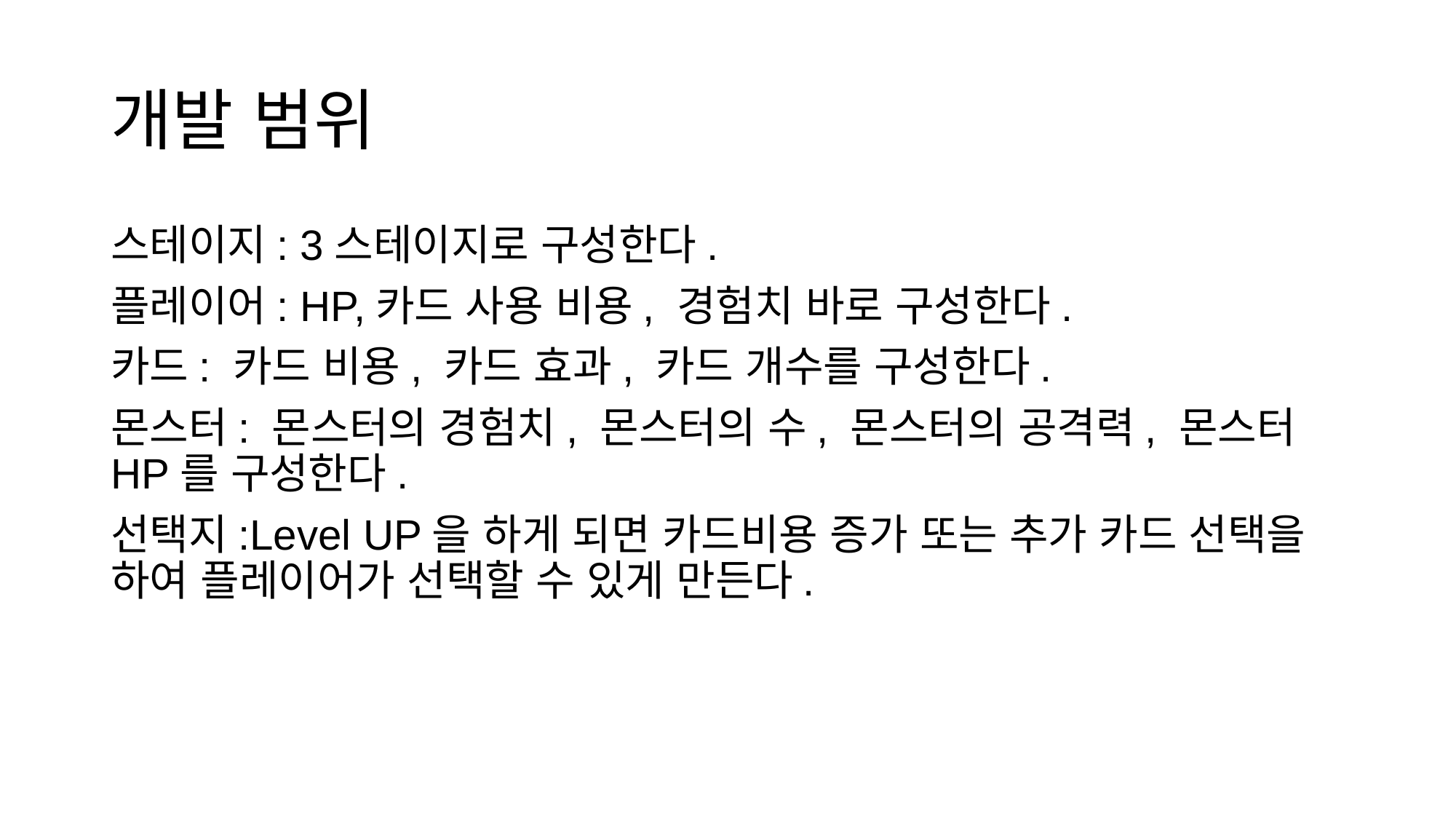

# 개발 범위
스테이지: 3스테이지로 구성한다.
플레이어: HP,카드 사용 비용, 경험치 바로 구성한다.
카드: 카드 비용, 카드 효과, 카드 개수를 구성한다.
몬스터: 몬스터의 경험치, 몬스터의 수, 몬스터의 공격력, 몬스터 HP를 구성한다.
선택지:Level UP을 하게 되면 카드비용 증가 또는 추가 카드 선택을 하여 플레이어가 선택할 수 있게 만든다.